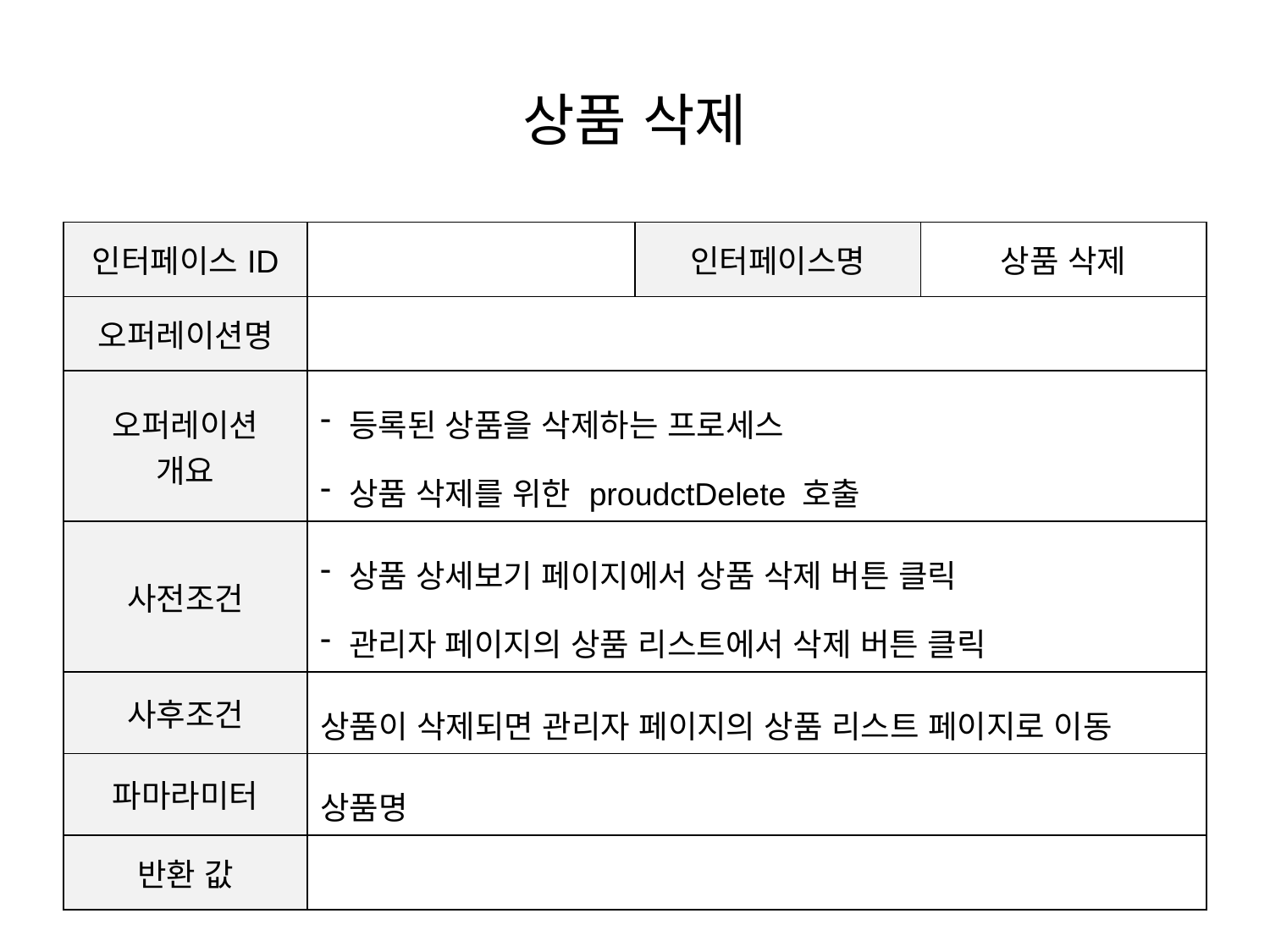

# 상품 삭제
| 인터페이스ID |  | 인터페이스명 | 상품 삭제 |
| --- | --- | --- | --- |
| 오퍼레이션명 |  |  |  |
| 오퍼레이션 개요 | 등록된 상품을 삭제하는 프로세스 상품 삭제를 위한 proudctDelete 호출 |  |  |
| 사전조건 | 상품 상세보기 페이지에서 상품 삭제 버튼 클릭 관리자 페이지의 상품 리스트에서 삭제 버튼 클릭 |  |  |
| 사후조건 | 상품이 삭제되면 관리자 페이지의 상품 리스트 페이지로 이동 |  |  |
| 파마라미터 | 상품명 |  |  |
| 반환 값 |  |  |  |